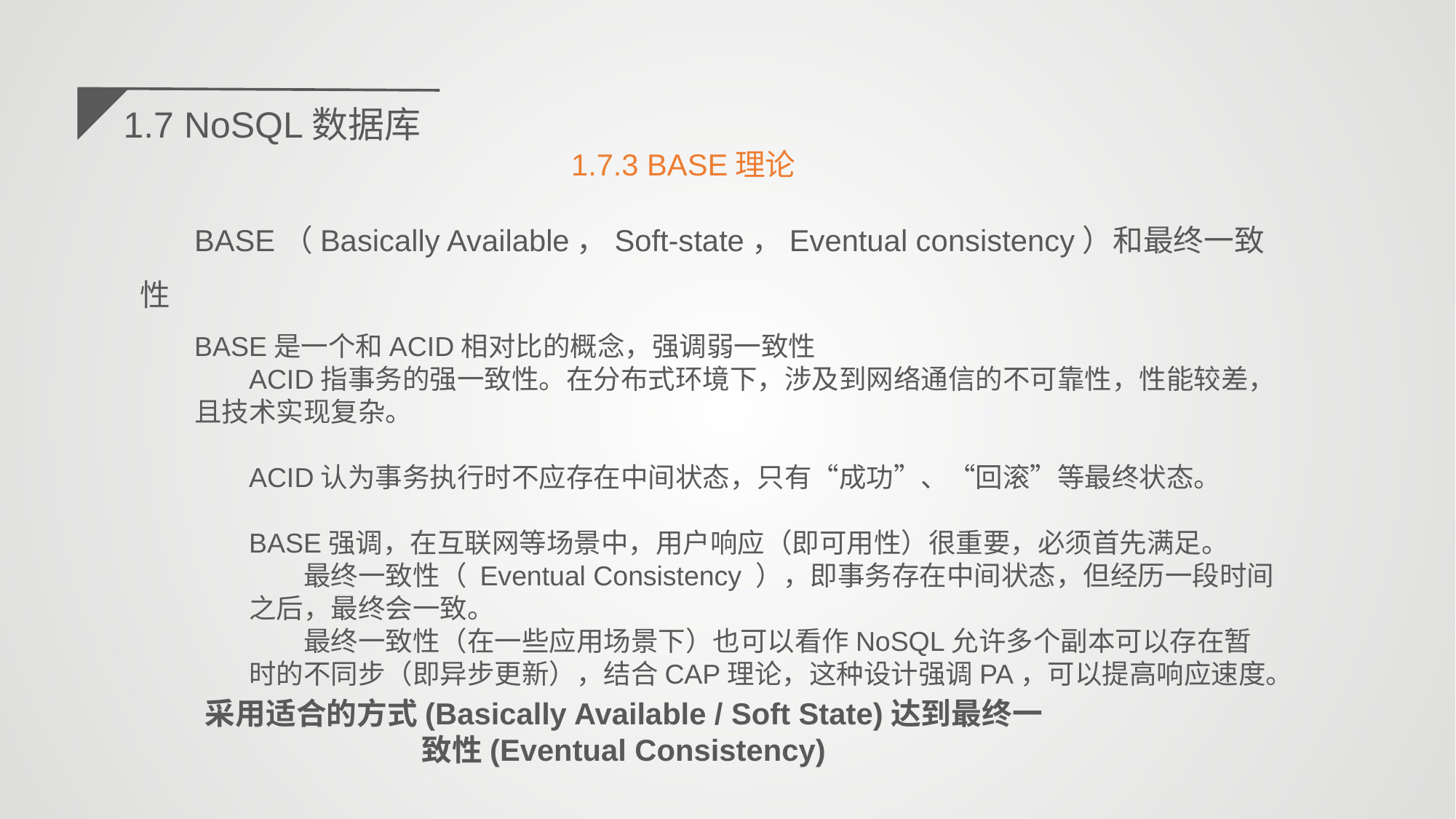

1.7 NoSQL数据库
1.7.3 BASE理论
BASE（Basically Available，Soft-state，Eventual consistency）和最终一致性
BASE是一个和ACID相对比的概念，强调弱一致性
ACID指事务的强一致性。在分布式环境下，涉及到网络通信的不可靠性，性能较差，且技术实现复杂。

ACID认为事务执行时不应存在中间状态，只有“成功”、“回滚”等最终状态。

BASE强调，在互联网等场景中，用户响应（即可用性）很重要，必须首先满足。
最终一致性（ Eventual Consistency ），即事务存在中间状态，但经历一段时间之后，最终会一致。
最终一致性（在一些应用场景下）也可以看作NoSQL允许多个副本可以存在暂时的不同步（即异步更新），结合CAP理论，这种设计强调PA，可以提高响应速度。
采用适合的方式(Basically Available / Soft State)达到最终一致性(Eventual Consistency)